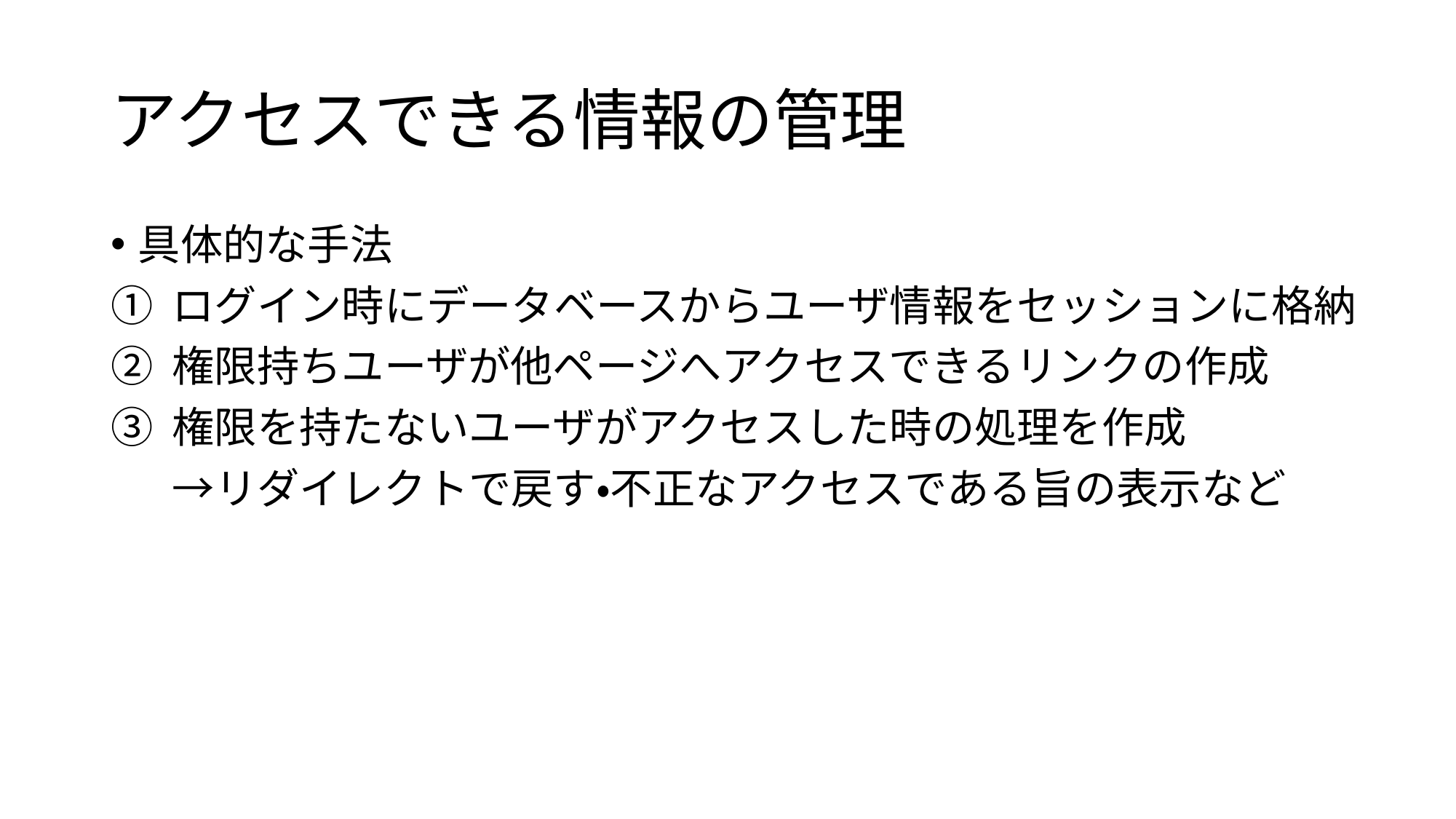

# アクセスできる情報の管理
具体的な手法
ログイン時にデータベースからユーザ情報をセッションに格納
権限持ちユーザが他ページへアクセスできるリンクの作成
権限を持たないユーザがアクセスした時の処理を作成
　  →リダイレクトで戻す・不正なアクセスである旨の表示など